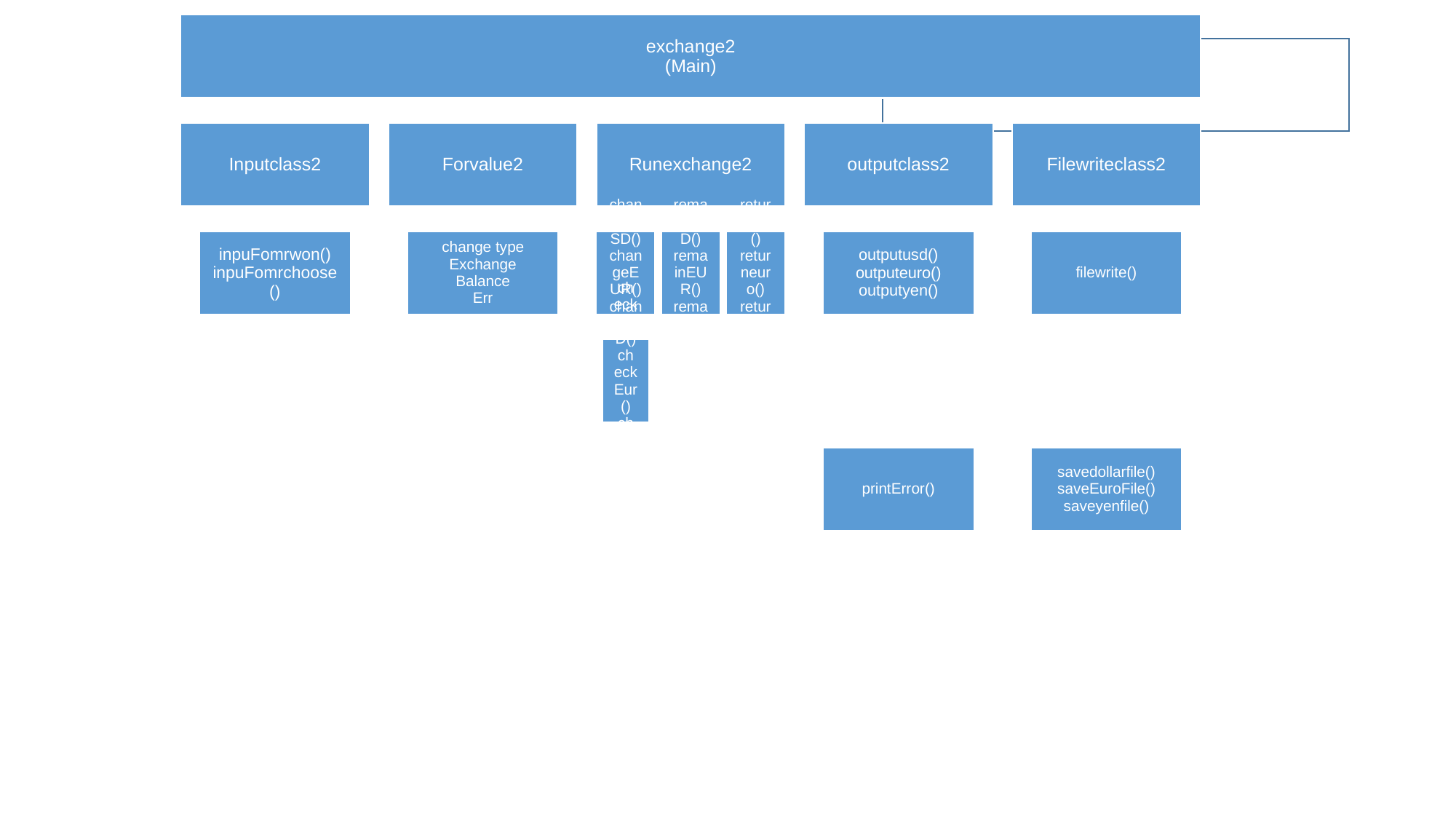

exchange2
(Main)
Forvalue2
Runexchange2
outputclass2
Filewriteclass2
Inputclass2
change type
Exchange
Balance
Err
inpuFomrwon()
inpuFomrchoose()
changeUSD()
remainUSD()
remainEUR()
remainyen()
returnusd()
returneuro()
returnyen()
outputusd()
outputeuro()
outputyen()
printError()
filewrite()
savedollarfile()
saveEuroFile()
saveyenfile()
checkEur()
checkyen()
클래스 표